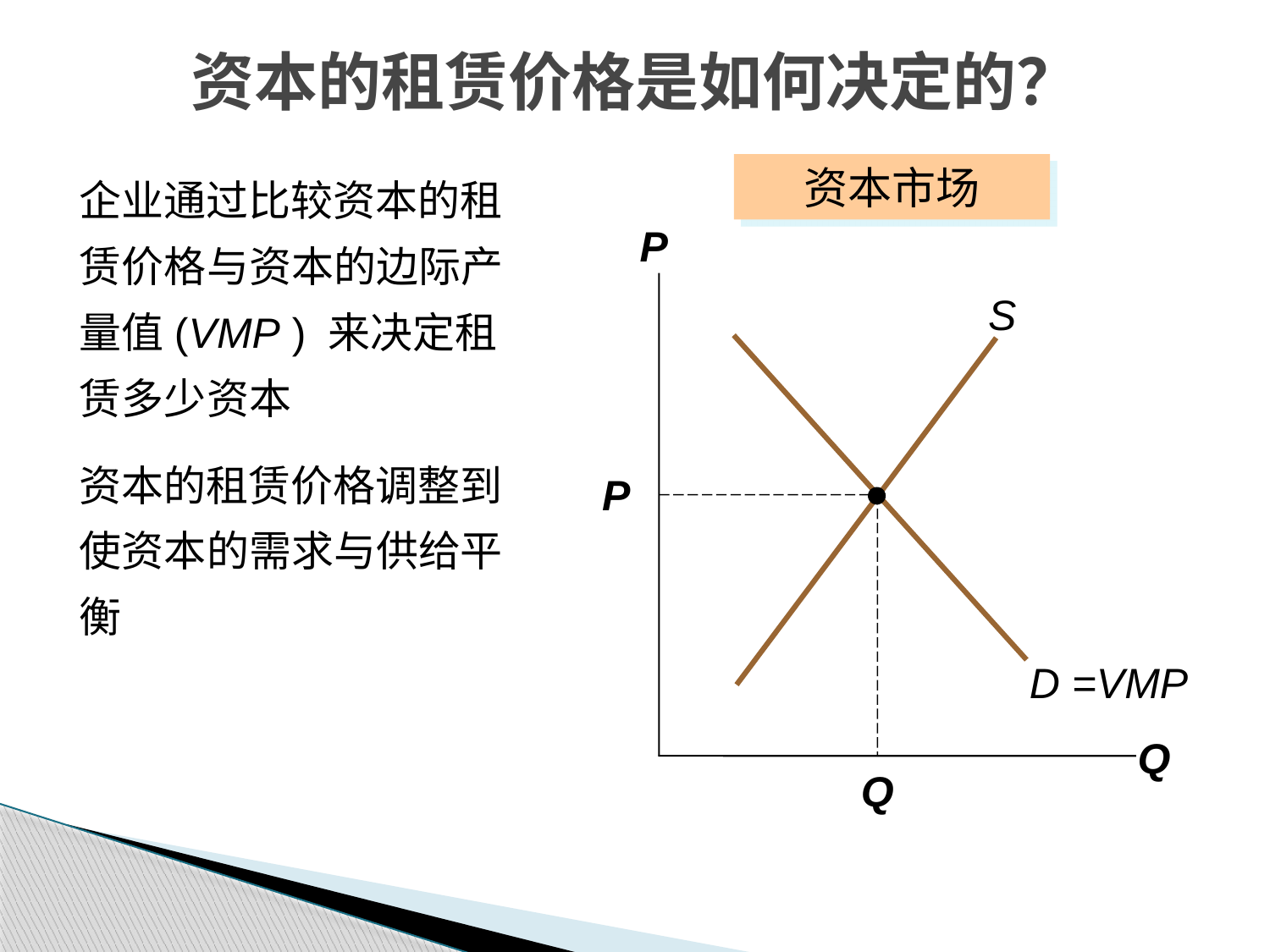

资本的租赁价格是如何决定的？
企业通过比较资本的租赁价格与资本的边际产量值(VMP ) 来决定租赁多少资本
资本的租赁价格调整到使资本的需求与供给平衡
资本市场
P

Q
S

D =VMP
P

Q